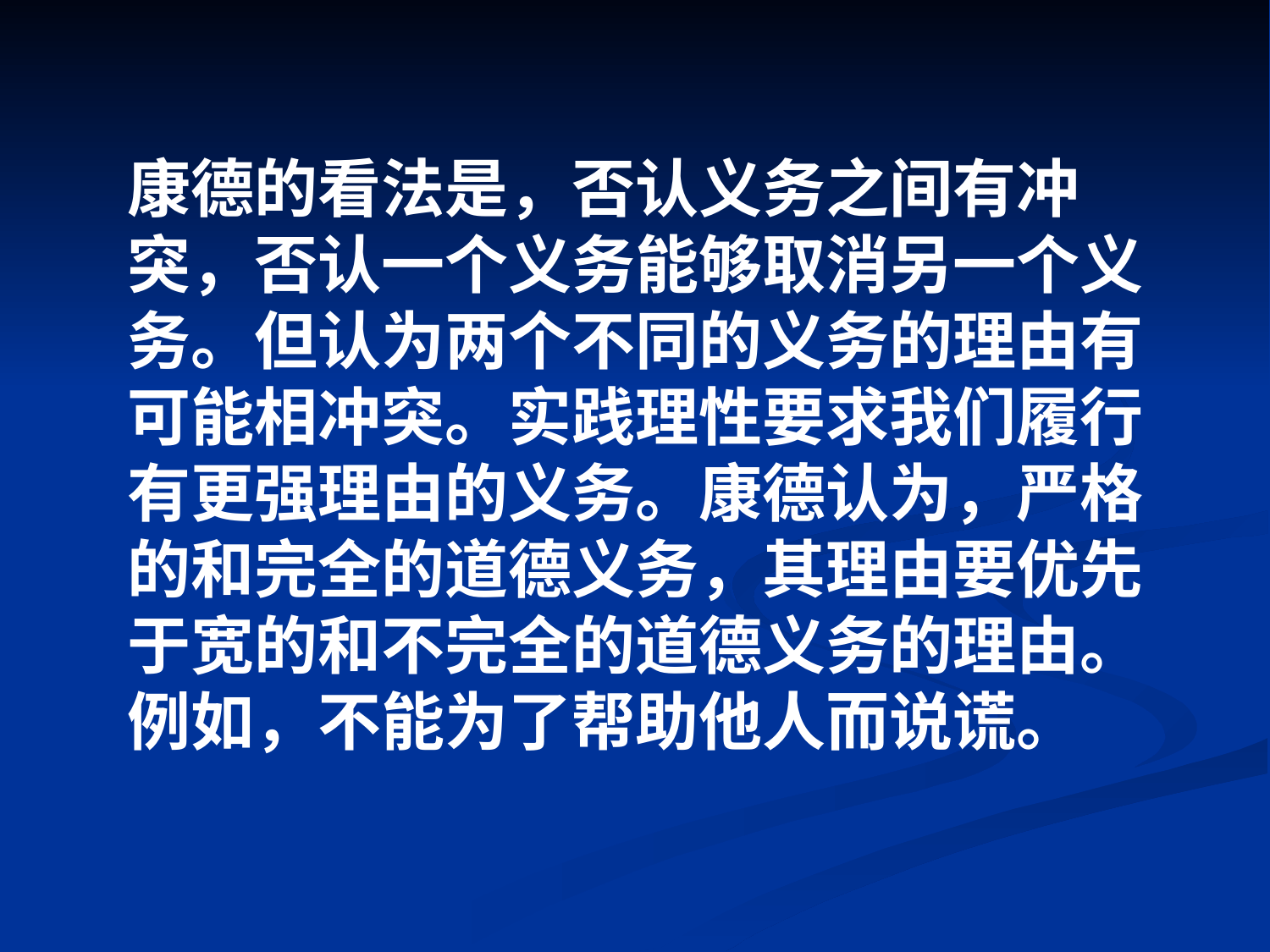

康德的看法是，否认义务之间有冲突，否认一个义务能够取消另一个义务。但认为两个不同的义务的理由有可能相冲突。实践理性要求我们履行有更强理由的义务。康德认为，严格的和完全的道德义务，其理由要优先于宽的和不完全的道德义务的理由。例如，不能为了帮助他人而说谎。